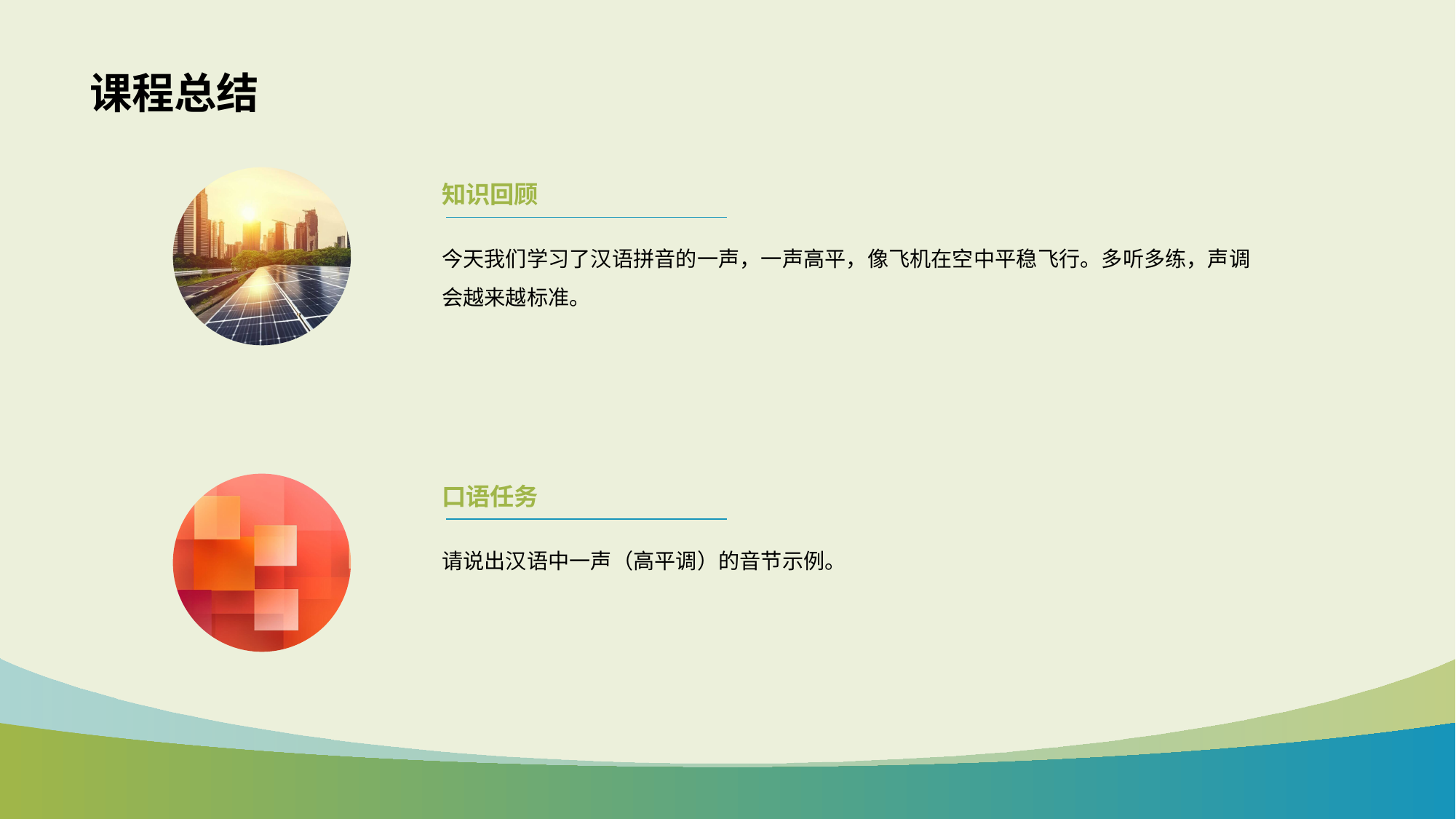

# 课程总结

知识回顾
今天我们学习了汉语拼音的一声，一声高平，像飞机在空中平稳飞行。多听多练，声调会越来越标准。

口语任务
请说出汉语中一声（高平调）的音节示例。